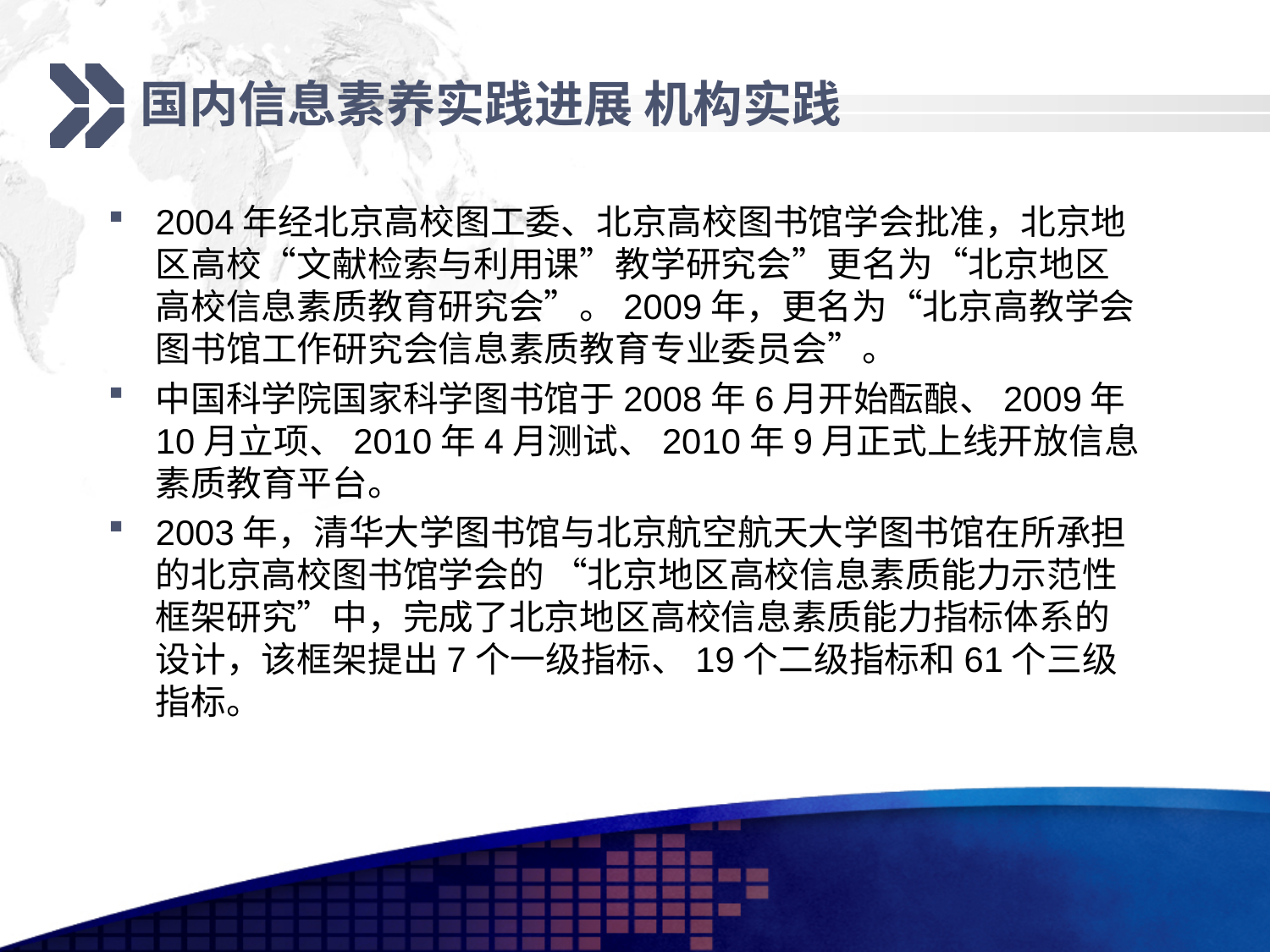

# 国内信息素养实践进展 机构实践
2004年经北京高校图工委、北京高校图书馆学会批准，北京地区高校“文献检索与利用课”教学研究会”更名为“北京地区高校信息素质教育研究会”。2009年，更名为“北京高教学会图书馆工作研究会信息素质教育专业委员会”。
中国科学院国家科学图书馆于2008年6月开始酝酿、2009年10月立项、2010年4月测试、2010年9月正式上线开放信息素质教育平台。
2003年，清华大学图书馆与北京航空航天大学图书馆在所承担的北京高校图书馆学会的 “北京地区高校信息素质能力示范性框架研究”中，完成了北京地区高校信息素质能力指标体系的设计，该框架提出7个一级指标、19个二级指标和61个三级指标。